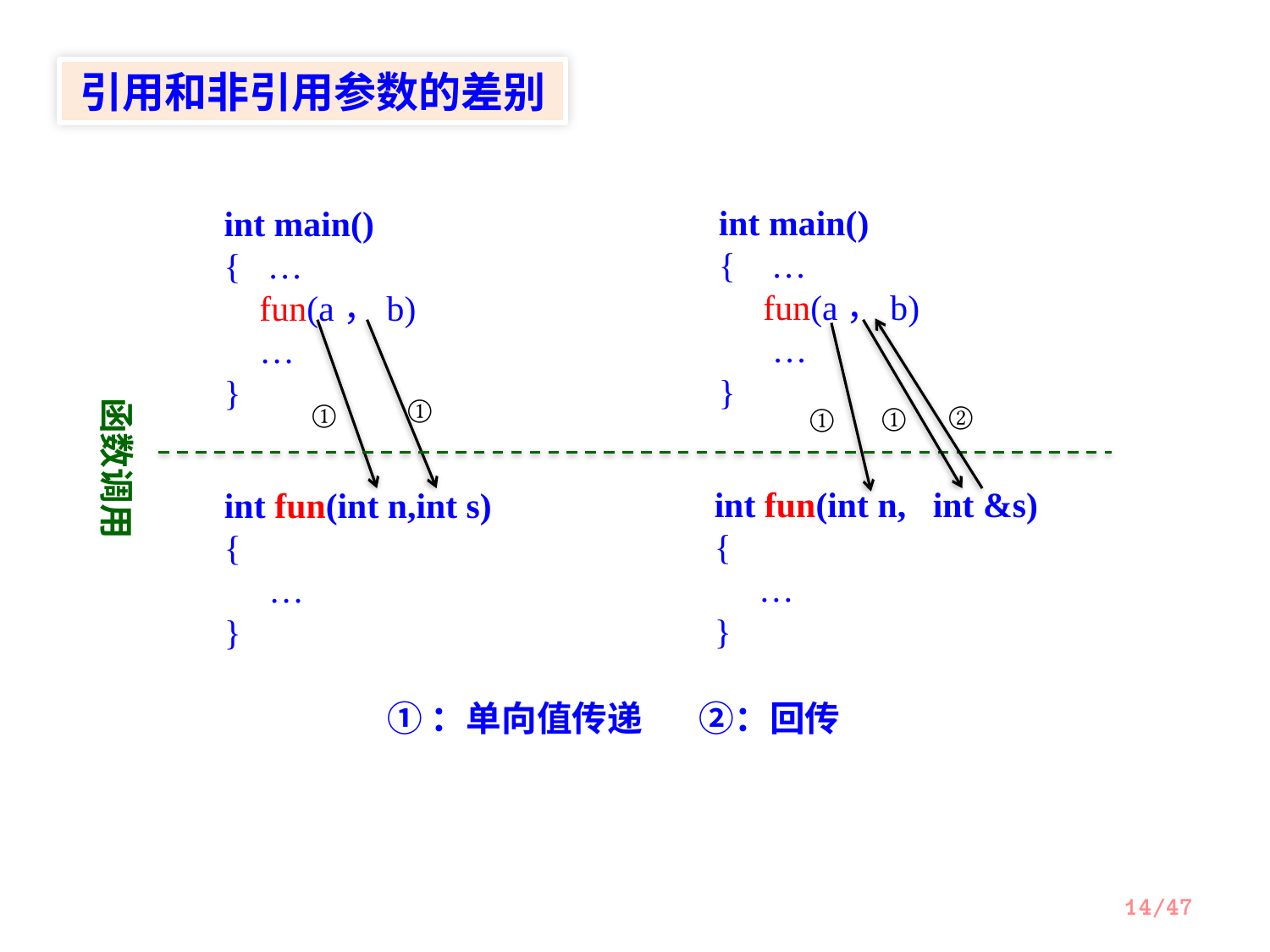

引用和非引用参数的差别
int main()
{    …
     fun(a，b)
      …
}
int main()
{   …
    fun(a，b)
    …
}
①
①
②
①
①
函数调用
int fun(int n,   int &s)
{
     …
}
int fun(int n,int s)
{
     …
}
①：单向值传递       ②：回传
14/47